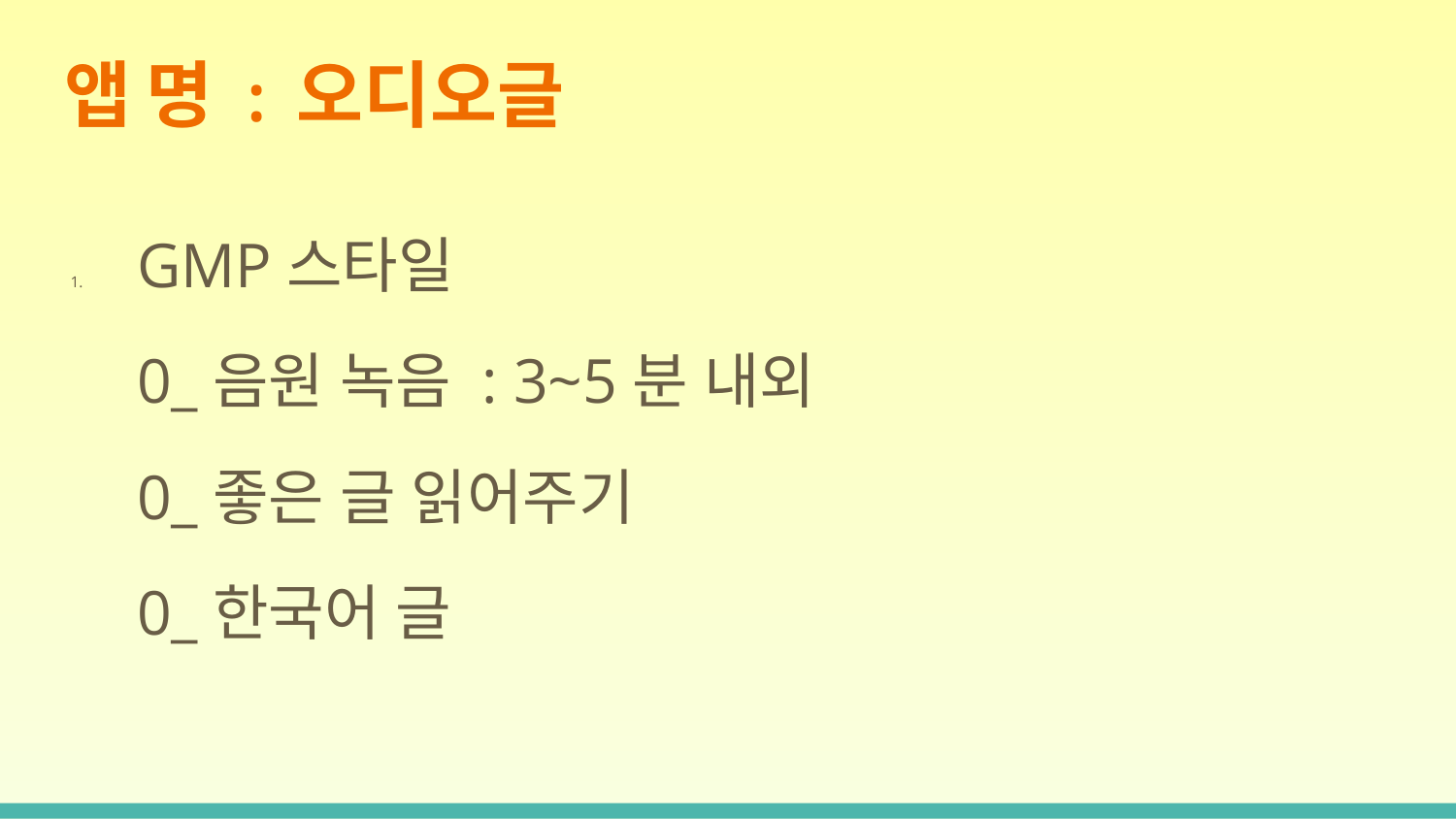

# 앱 명 : 오디오글
GMP스타일
0_음원 녹음 : 3~5분 내외
0_좋은 글 읽어주기
0_한국어 글